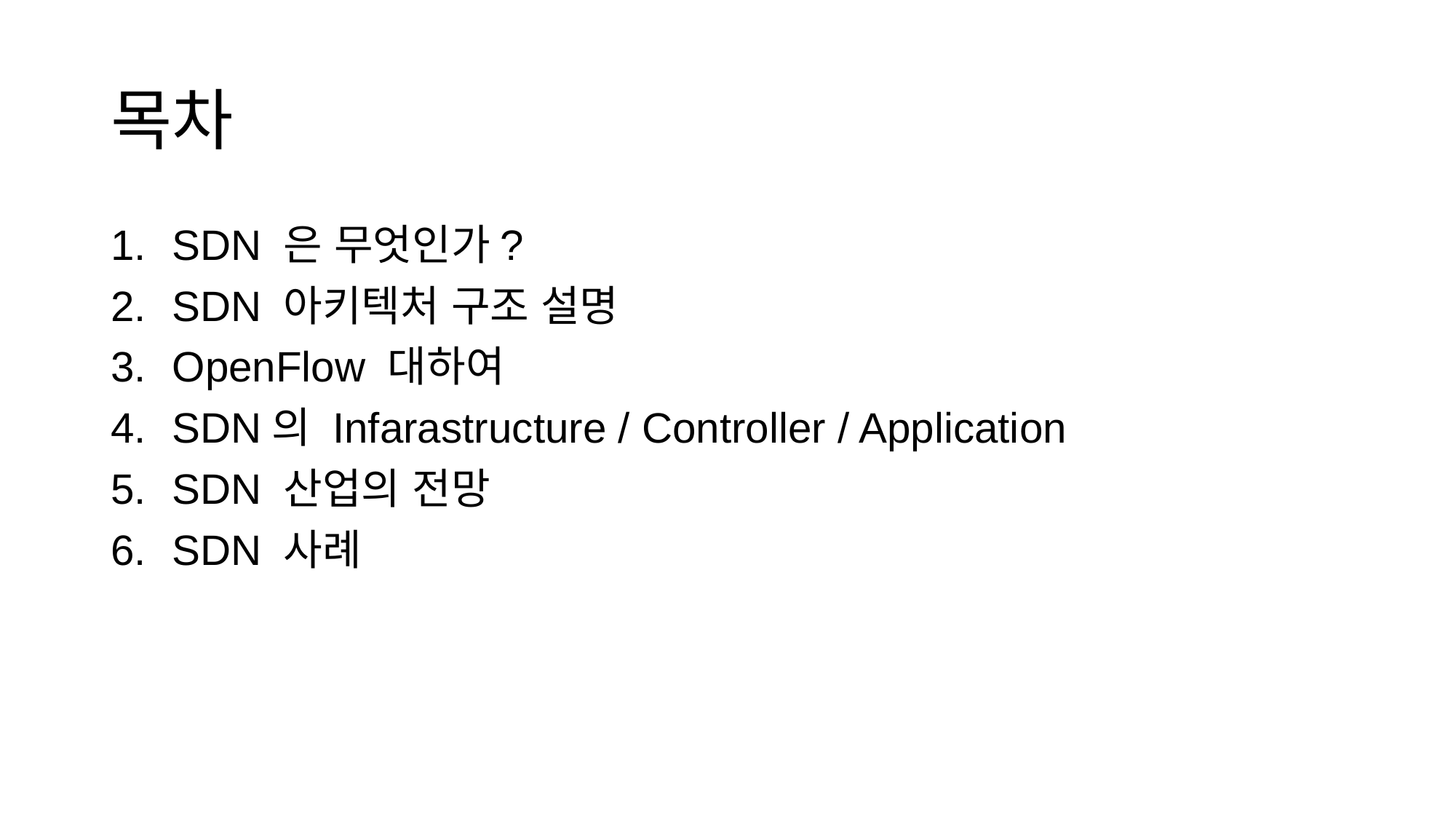

# 목차
SDN 은 무엇인가?
SDN 아키텍처 구조 설명
OpenFlow 대하여
SDN의 Infarastructure / Controller / Application
SDN 산업의 전망
SDN 사례